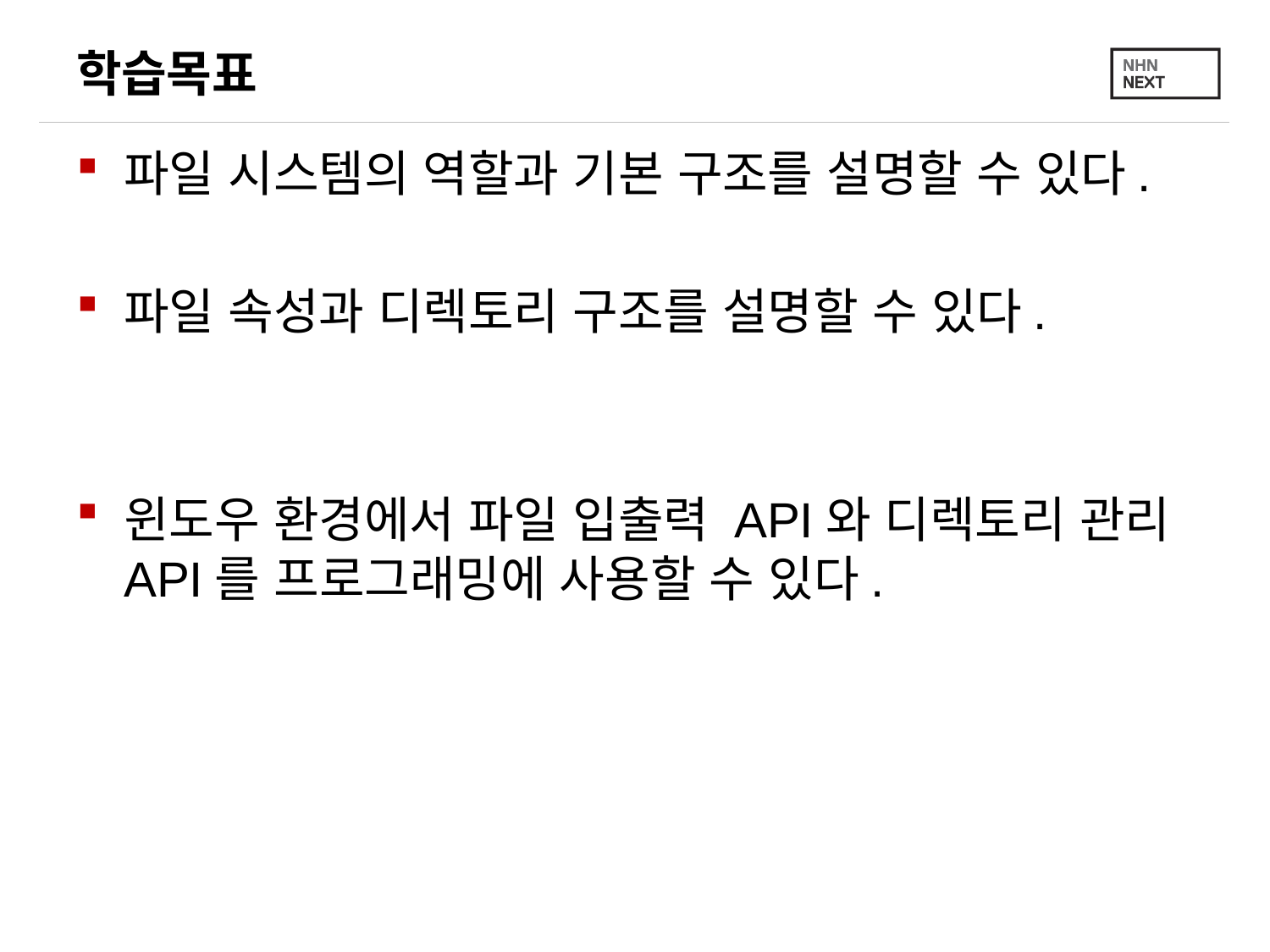

# 학습목표
파일 시스템의 역할과 기본 구조를 설명할 수 있다.

파일 속성과 디렉토리 구조를 설명할 수 있다.

윈도우 환경에서 파일 입출력 API와 디렉토리 관리 API를 프로그래밍에 사용할 수 있다.